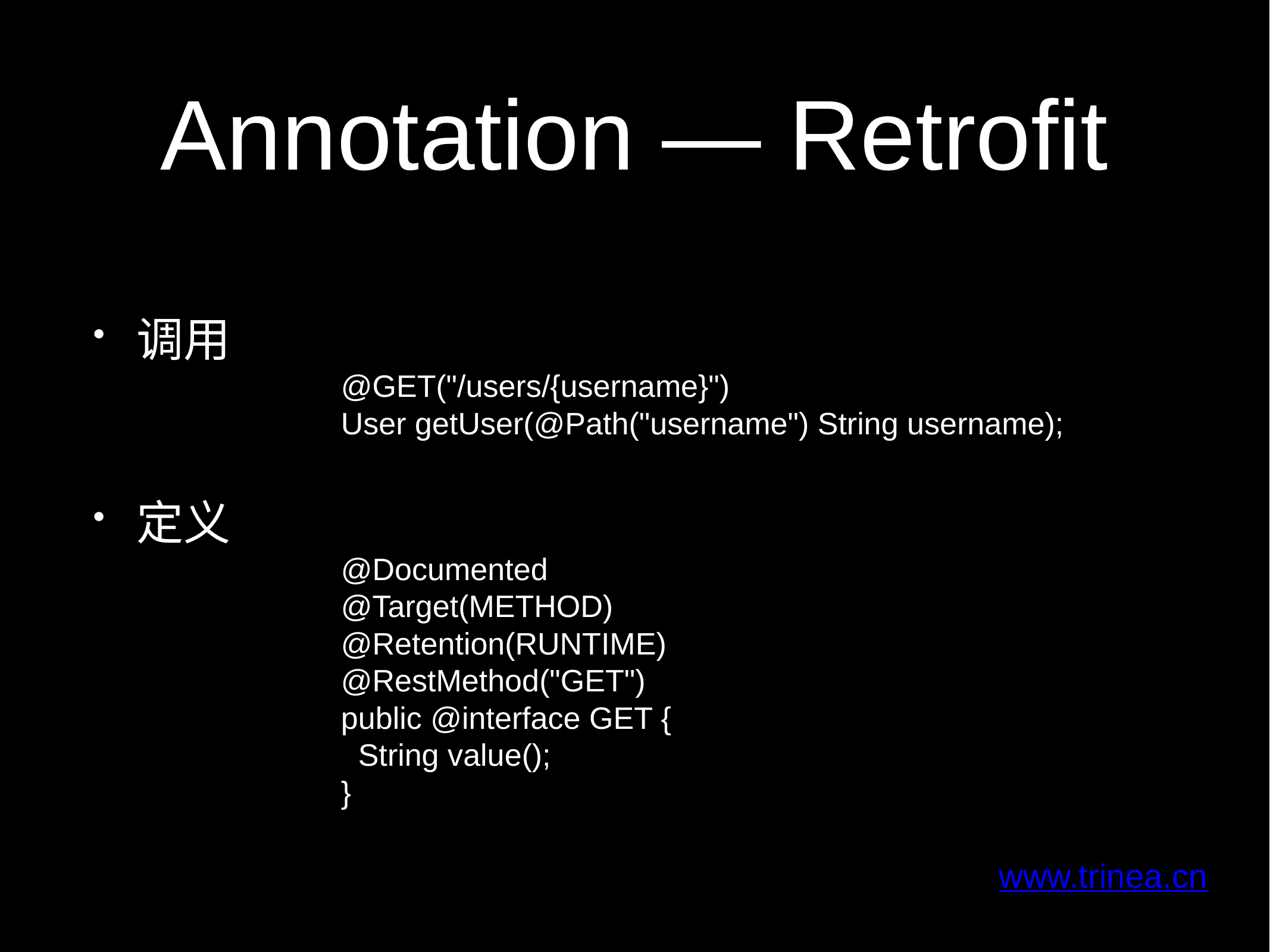

# Annotation — Retrofit
调用
@GET("/users/{username}")
User getUser(@Path("username") String username);
定义
@Documented
@Target(METHOD)
@Retention(RUNTIME)
@RestMethod("GET")
public @interface GET {
  String value();
}